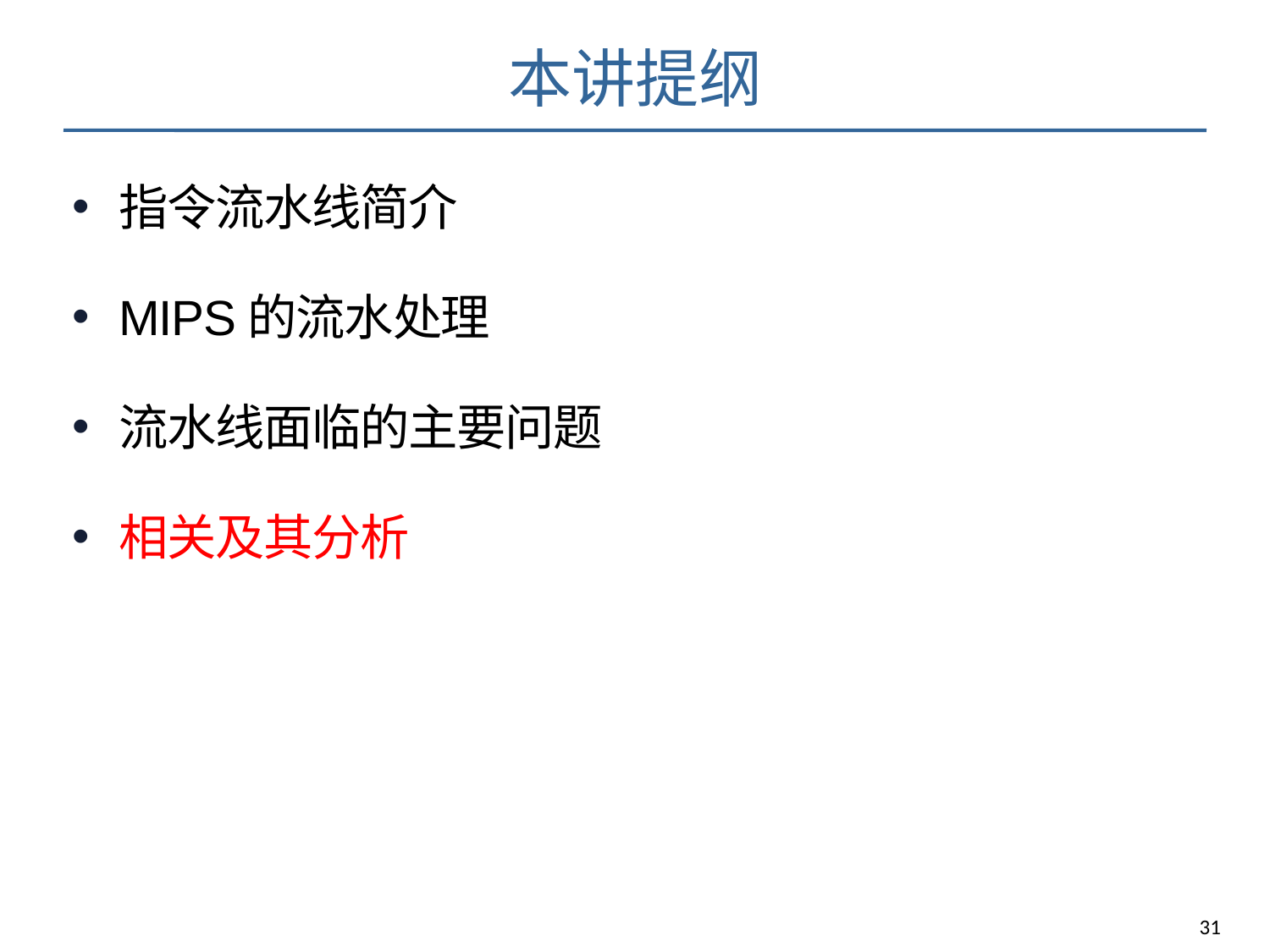

# 本讲提纲
指令流水线简介
MIPS的流水处理
流水线面临的主要问题
相关及其分析
31